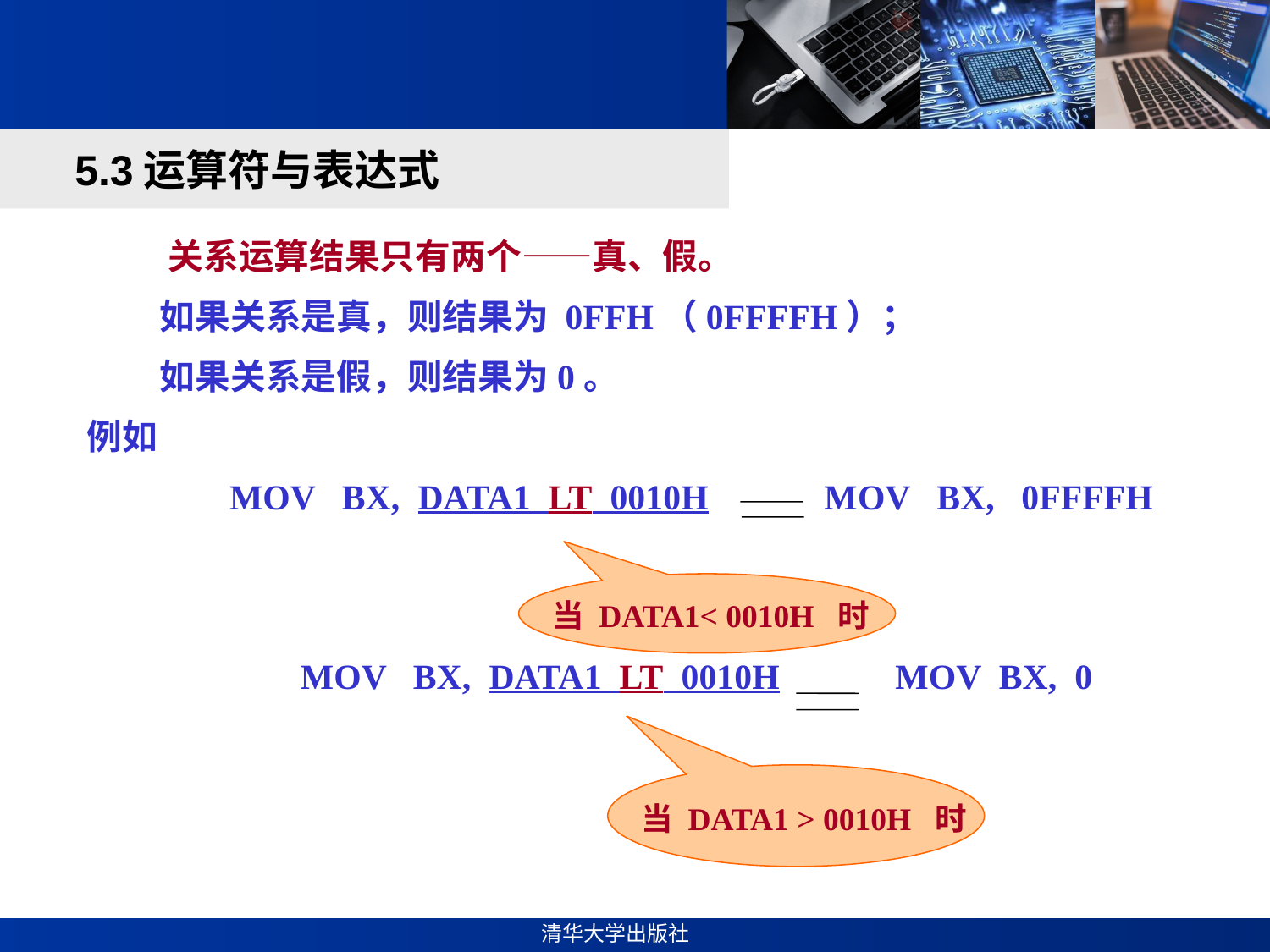

#
5.3运算符与表达式

         关系运算结果只有两个——真、假。
        如果关系是真，则结果为 0FFH（0FFFFH）；
        如果关系是假，则结果为0。
例如
                MOV   BX,  DATA1  LT  0010H             MOV   BX,   0FFFFH

                        MOV   BX,  DATA1  LT  0010H             MOV  BX,  0

当 DATA1< 0010H  时

当 DATA1 > 0010H  时